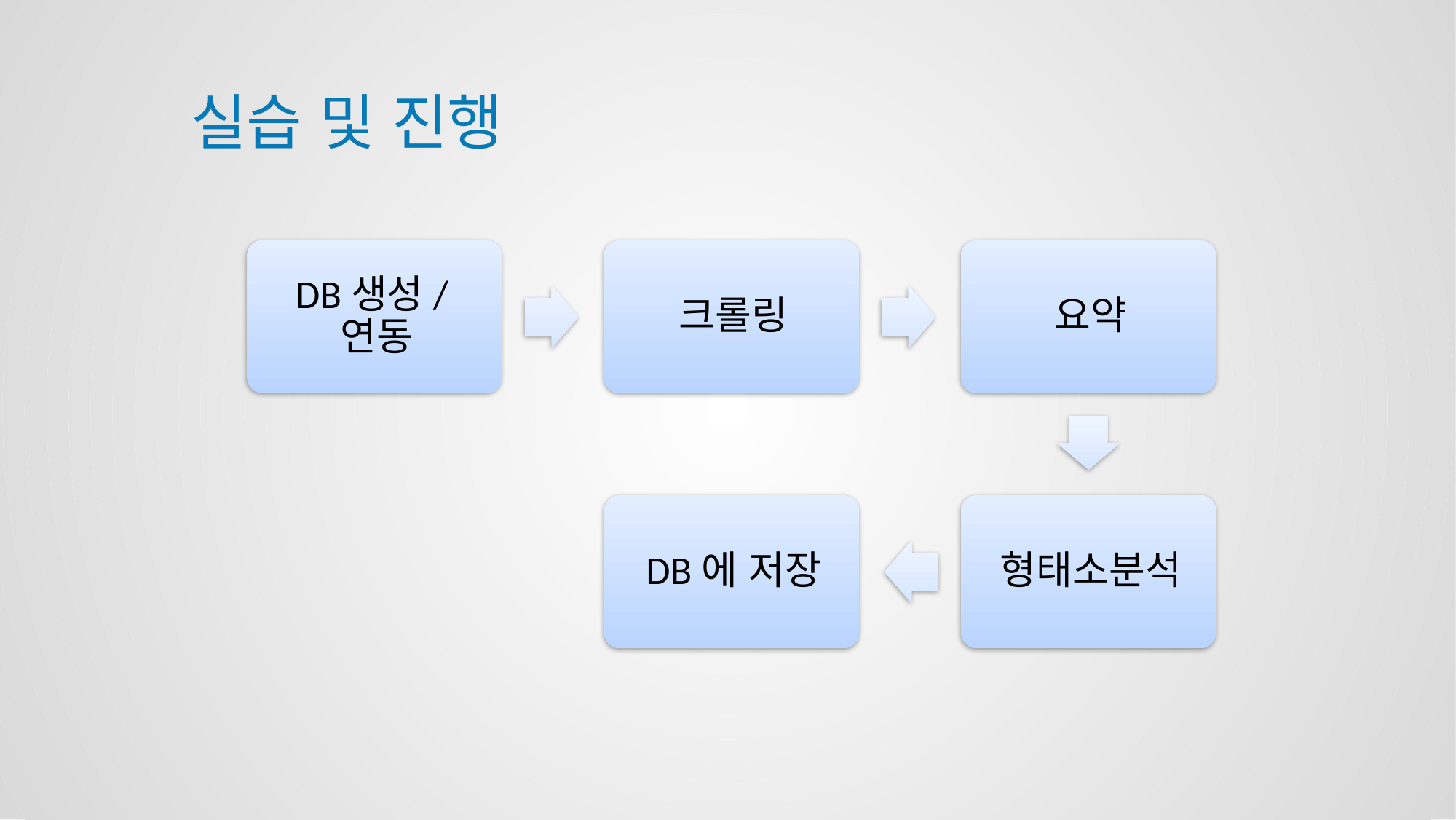

실습 및 진행
DB생성/연동

크롤링

요약

형태소분석

DB에 저장